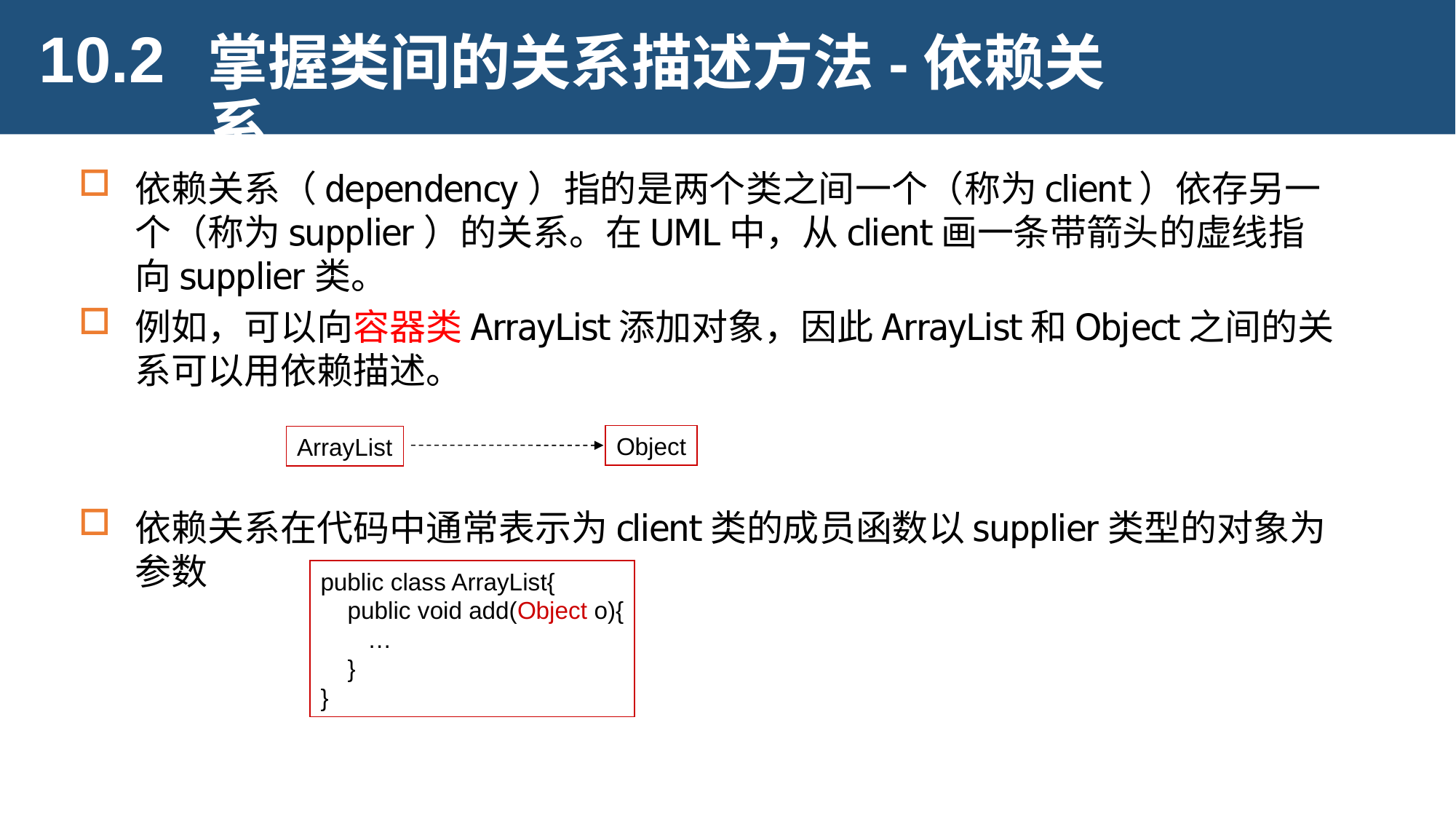

10.2
掌握类间的关系描述方法-依赖关系
依赖关系（dependency）指的是两个类之间一个（称为client）依存另一个（称为supplier）的关系。在UML中，从client画一条带箭头的虚线指向supplier类。
例如，可以向容器类ArrayList添加对象，因此ArrayList和Object之间的关系可以用依赖描述。

依赖关系在代码中通常表示为client类的成员函数以supplier类型的对象为参数
Object
ArrayList

public class ArrayList{
    public void add(Object o){
       …
    }
}